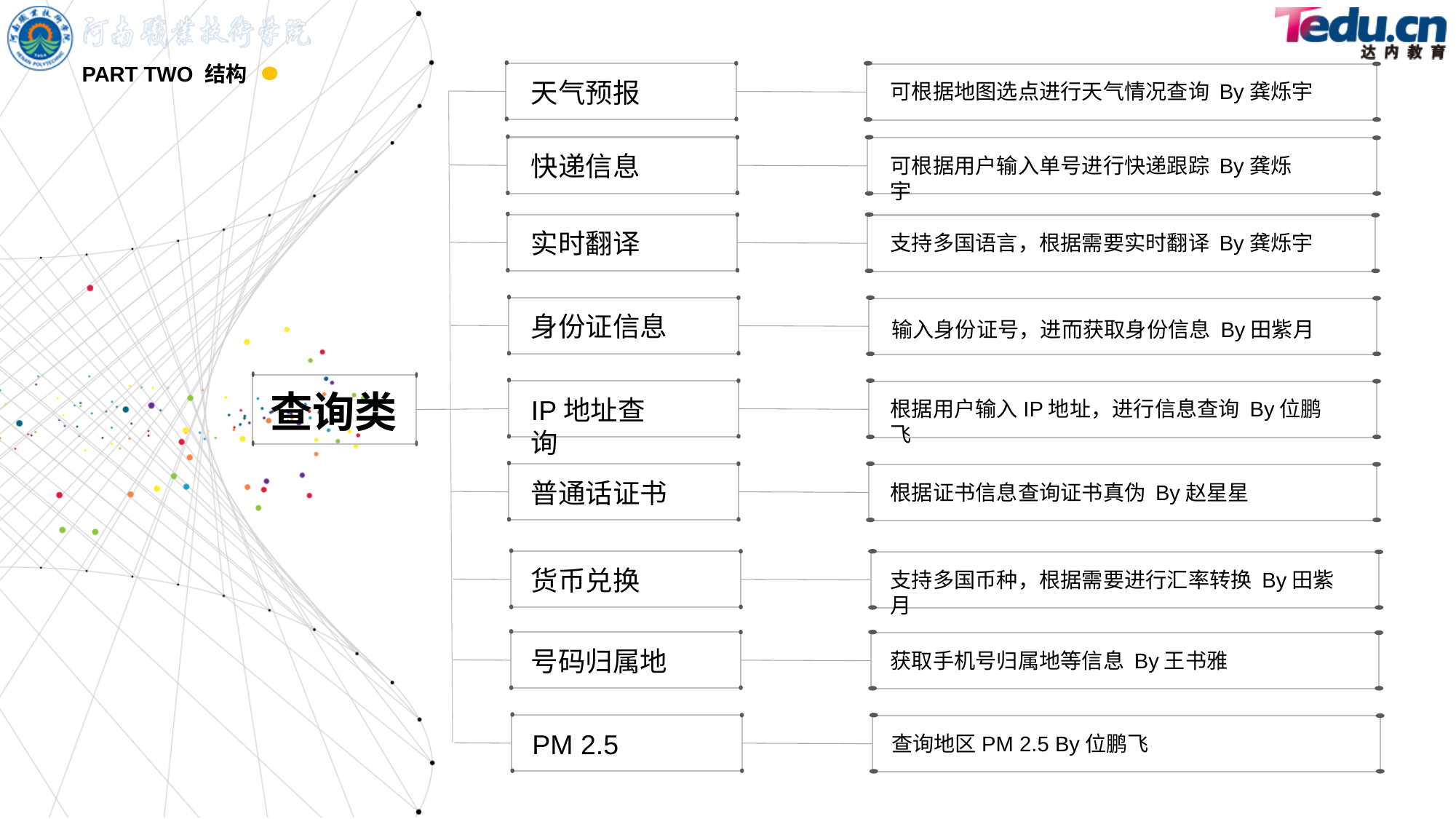

PART TWO 结构

天气预报
可根据地图选点进行天气情况查询 By龚烁宇

快递信息
可根据用户输入单号进行快递跟踪 By龚烁宇

实时翻译
支持多国语言，根据需要实时翻译 By龚烁宇

身份证信息
输入身份证号，进而获取身份信息 By田紫月

查询类
IP地址查询
根据用户输入IP地址，进行信息查询 By位鹏飞

普通话证书
根据证书信息查询证书真伪 By赵星星

货币兑换
支持多国币种，根据需要进行汇率转换 By田紫月

号码归属地
获取手机号归属地等信息 By王书雅

PM 2.5
查询地区PM 2.5 By位鹏飞